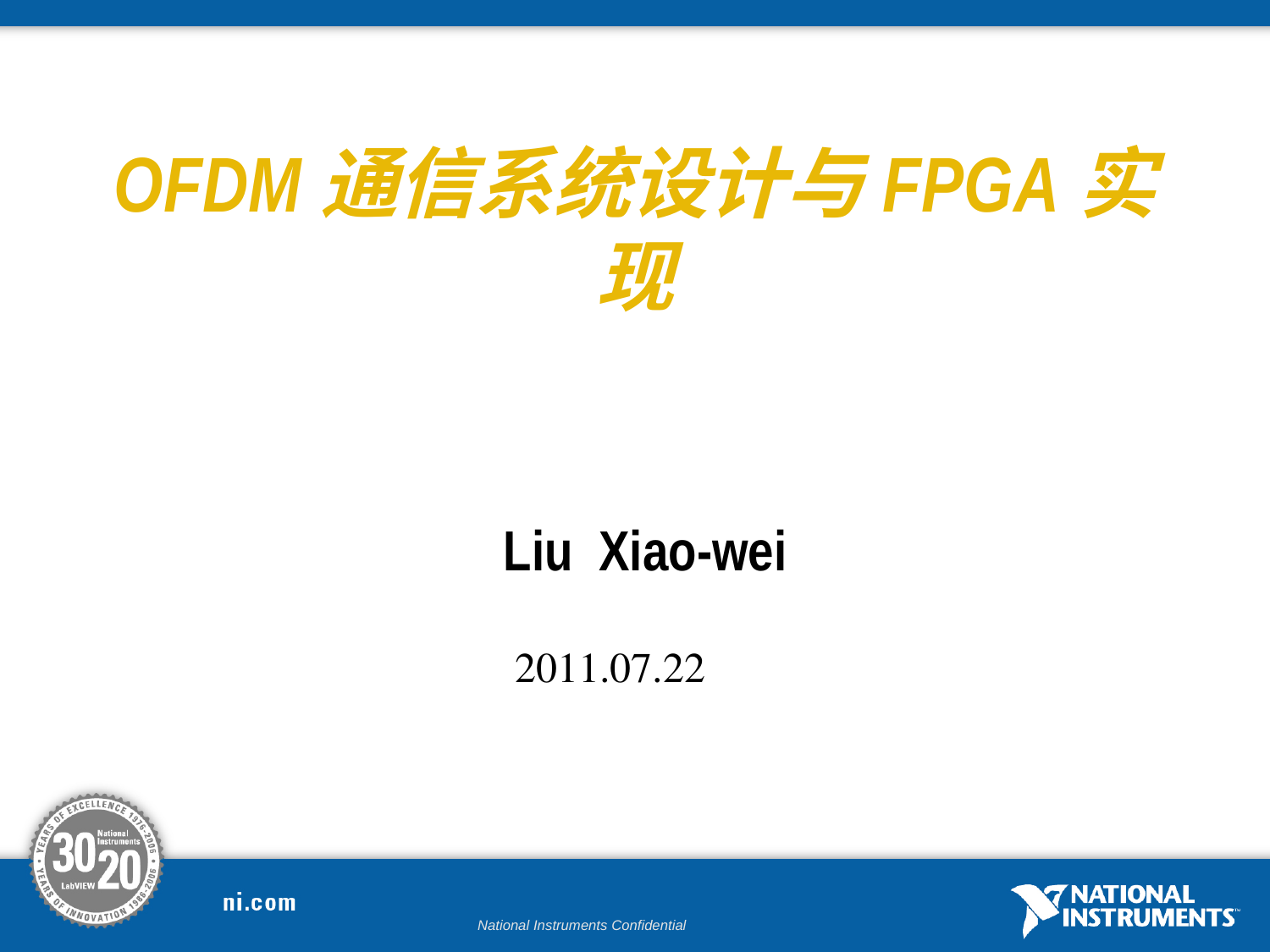

# OFDM通信系统设计与FPGA实现
Liu  Xiao-wei
2011.07.22
National Instruments Confidential